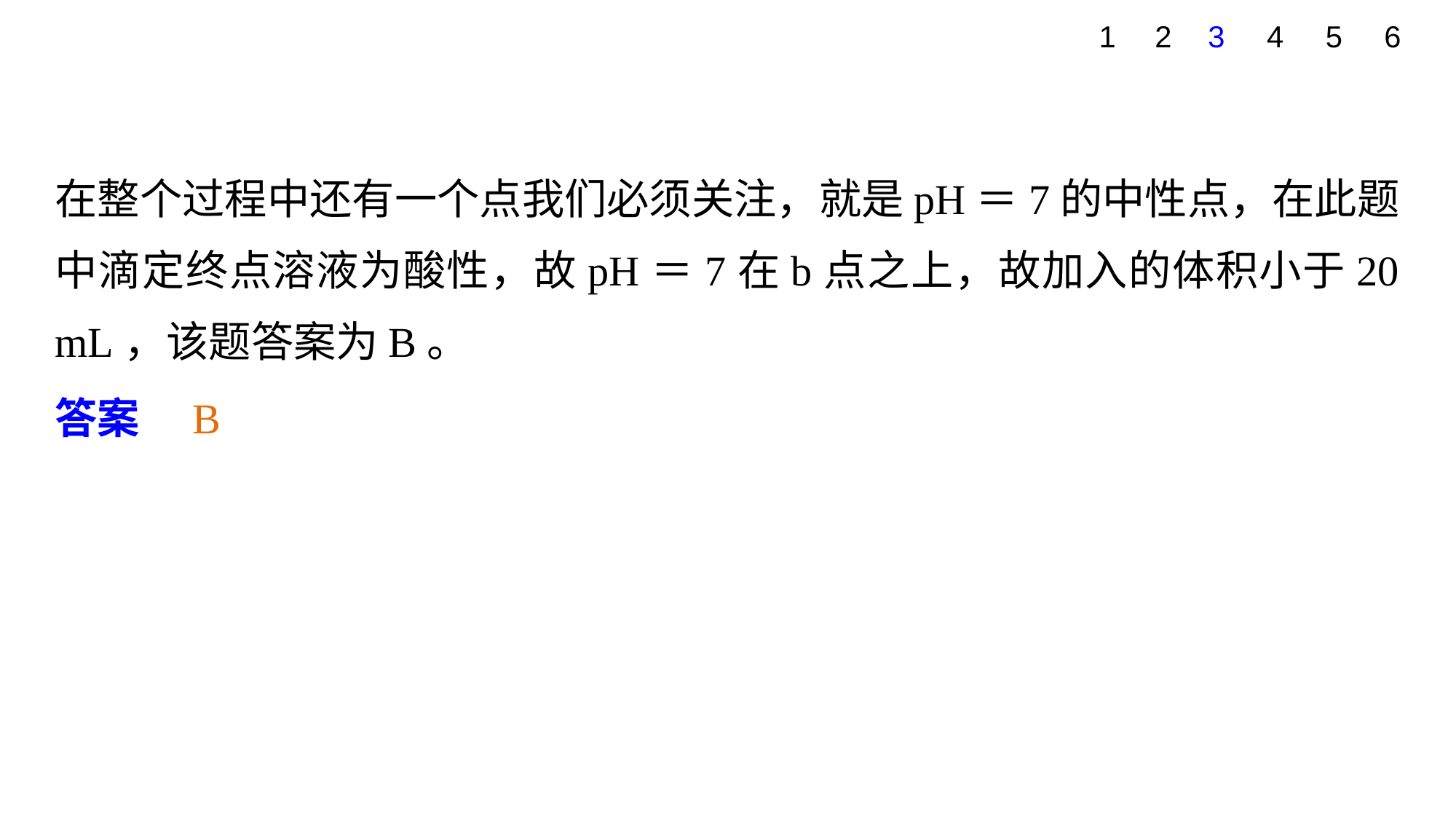

1
2
3
4
5
6
在整个过程中还有一个点我们必须关注，就是pH＝7的中性点，在此题中滴定终点溶液为酸性，故pH＝7在b点之上，故加入的体积小于20 mL，该题答案为B。
答案　B